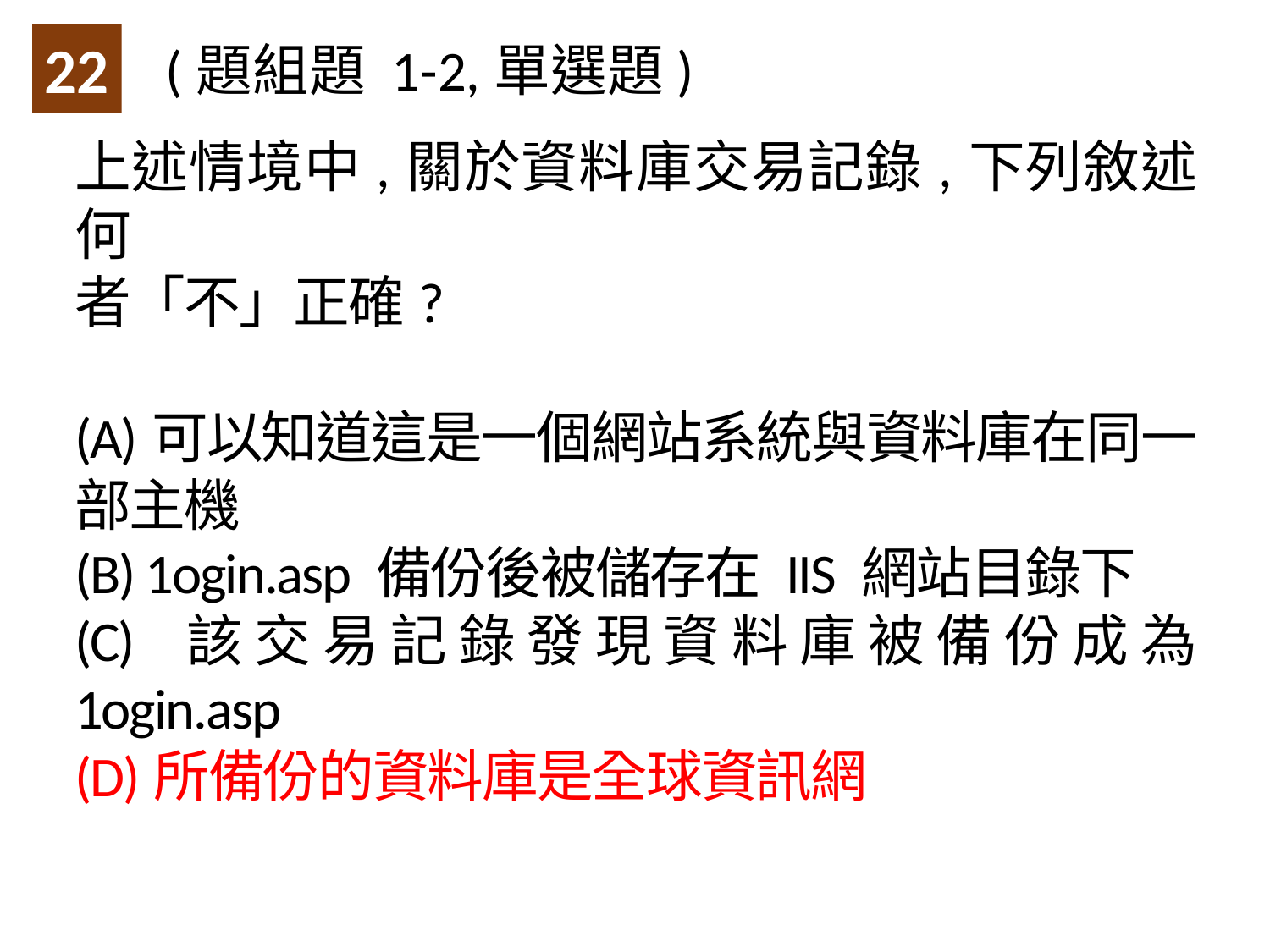

22
(題組題 1-2,單選題)
上述情境中,關於資料庫交易記錄,下列敘述何
者「不」正確?

(A)可以知道這是一個網站系統與資料庫在同一部主機
(B) 1ogin.asp 備份後被儲存在 IIS 網站目錄下
(C) 該交易記錄發現資料庫被備份成為 1ogin.asp
(D)所備份的資料庫是全球資訊網